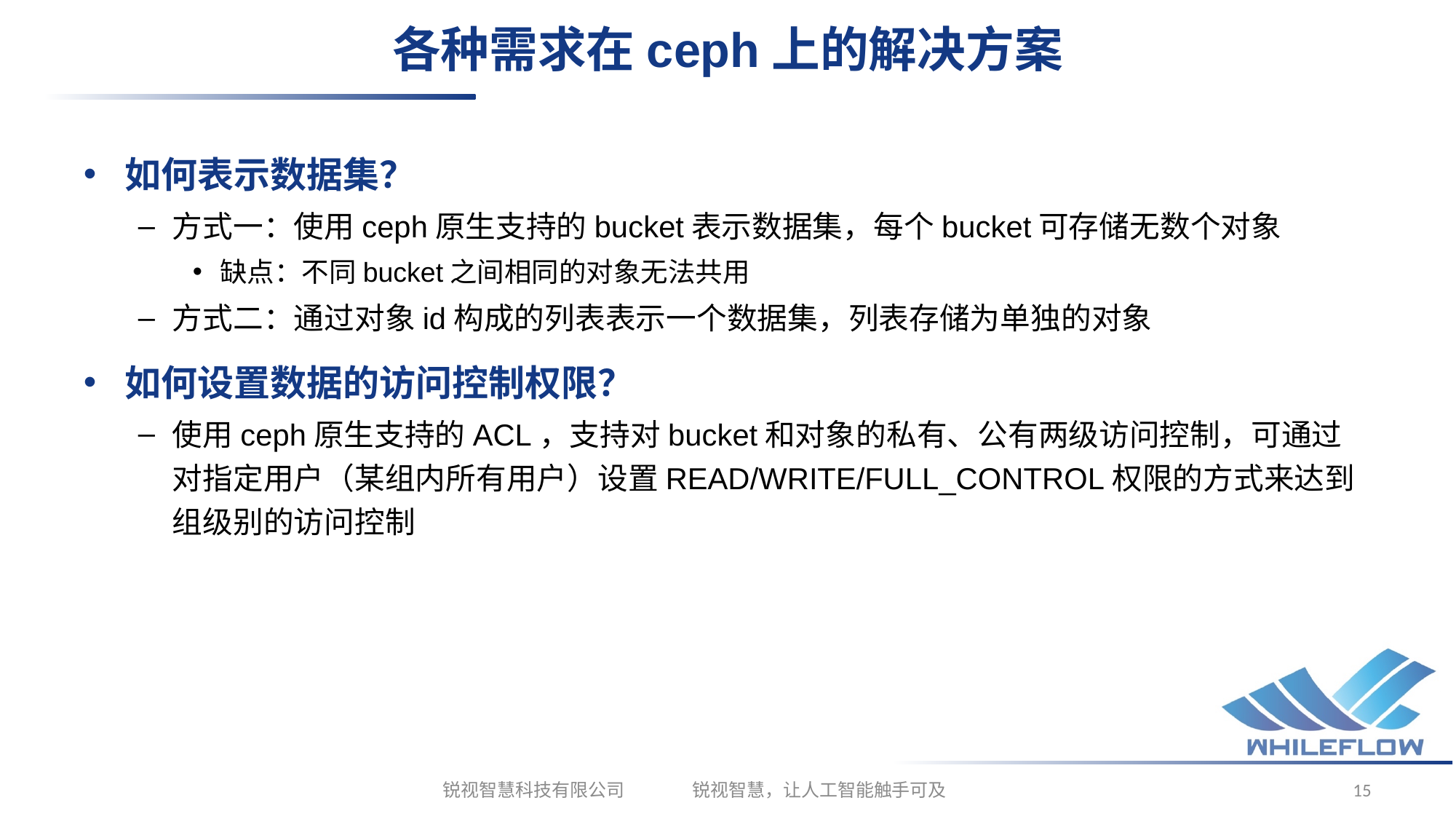

# 各种需求在ceph上的解决方案
如何表示数据集？
方式一：使用ceph原生支持的bucket表示数据集，每个bucket可存储无数个对象
缺点：不同bucket之间相同的对象无法共用
方式二：通过对象id构成的列表表示一个数据集，列表存储为单独的对象
如何设置数据的访问控制权限？
使用ceph原生支持的ACL，支持对bucket和对象的私有、公有两级访问控制，可通过对指定用户（某组内所有用户）设置READ/WRITE/FULL_CONTROL权限的方式来达到组级别的访问控制
锐视智慧科技有限公司            锐视智慧，让人工智能触手可及
15